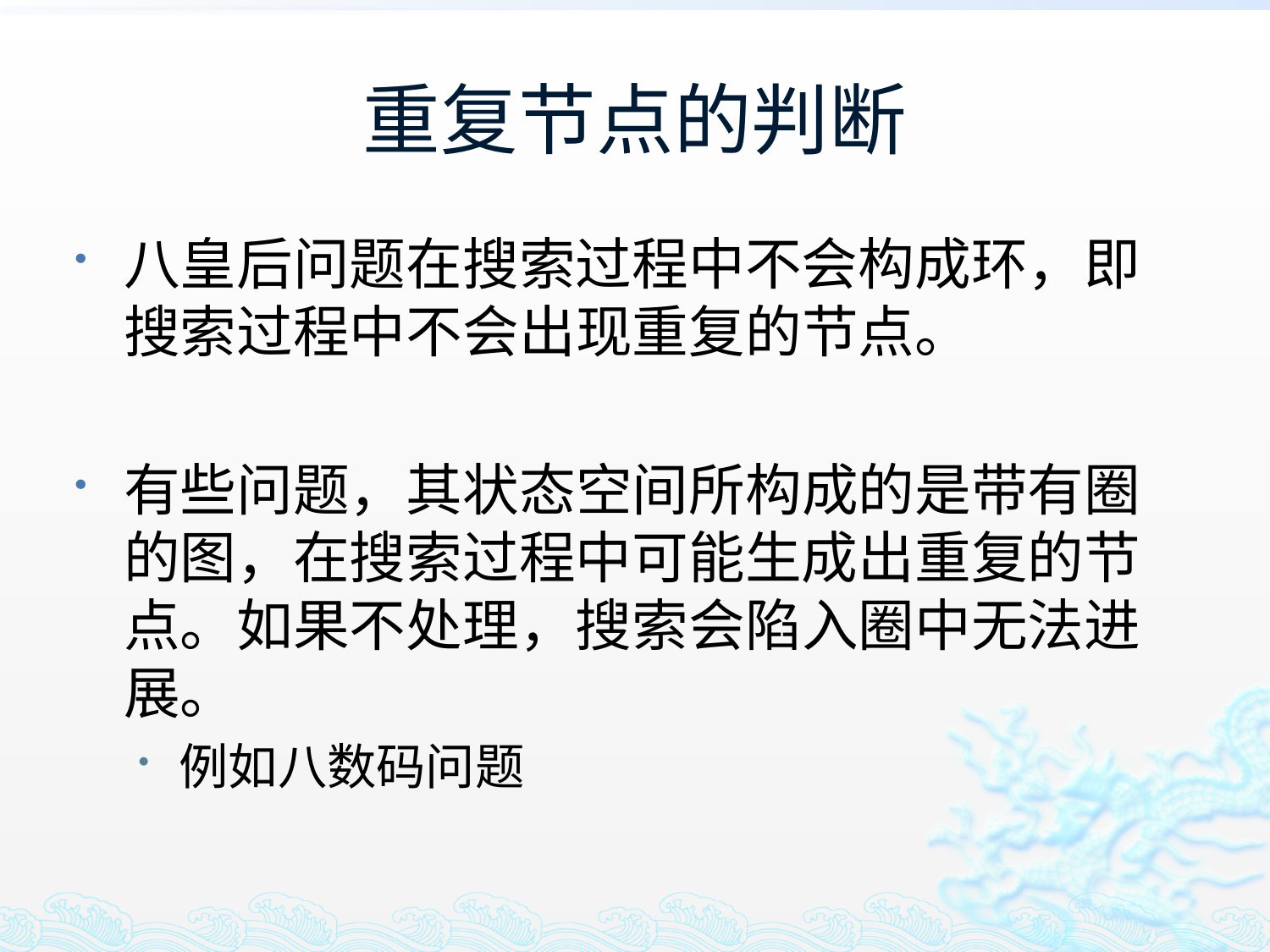

# 重复节点的判断
八皇后问题在搜索过程中不会构成环，即搜索过程中不会出现重复的节点。

有些问题，其状态空间所构成的是带有圈的图，在搜索过程中可能生成出重复的节点。如果不处理，搜索会陷入圈中无法进展。
例如八数码问题